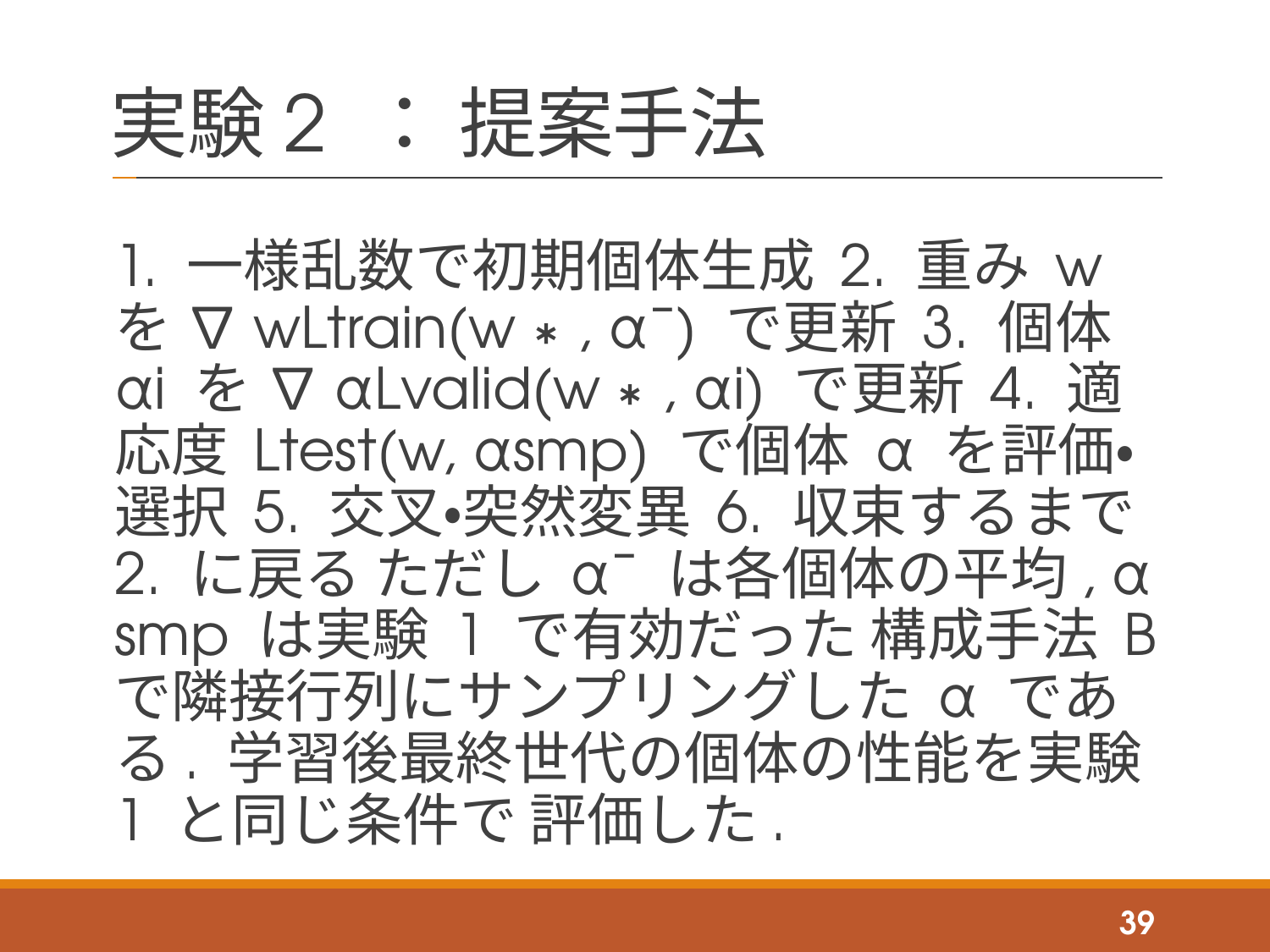

# 実験2 ： 提案手法
1. 一様乱数で初期個体生成 2. 重み w を ∇wLtrain(w ∗ , α¯) で更新 3. 個体 αi を ∇αLvalid(w ∗ , αi) で更新 4. 適応度 Ltest(w, αsmp) で個体 α を評価・選択 5. 交叉・突然変異 6. 収束するまで 2. に戻る ただし α¯ は各個体の平均, α smp は実験 1 で有効だった 構成手法 B で隣接行列にサンプリングした α である. 学習後最終世代の個体の性能を実験 1 と同じ条件で 評価した.
39